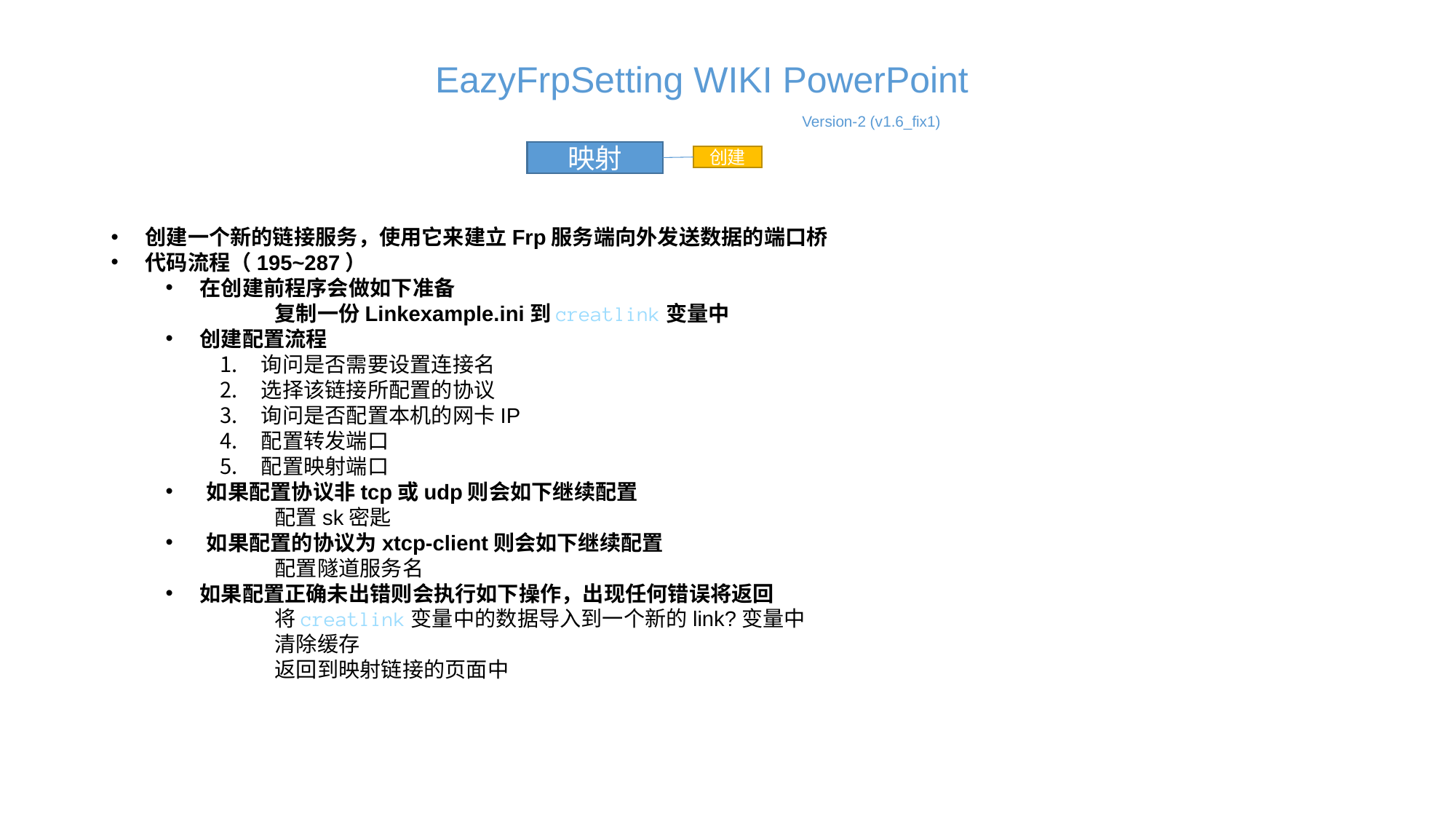

EazyFrpSetting WIKI PowerPoint
Version-2 (v1.6_fix1)
映射
创建
创建一个新的链接服务，使用它来建立Frp服务端向外发送数据的端口桥
代码流程（195~287）
在创建前程序会做如下准备
	复制一份Linkexample.ini到creatlink变量中
创建配置流程
询问是否需要设置连接名
选择该链接所配置的协议
询问是否配置本机的网卡IP
配置转发端口
配置映射端口
如果配置协议非tcp或udp则会如下继续配置
	配置sk密匙
如果配置的协议为xtcp-client则会如下继续配置
	配置隧道服务名
如果配置正确未出错则会执行如下操作，出现任何错误将返回
	将creatlink变量中的数据导入到一个新的link?变量中
	清除缓存
	返回到映射链接的页面中